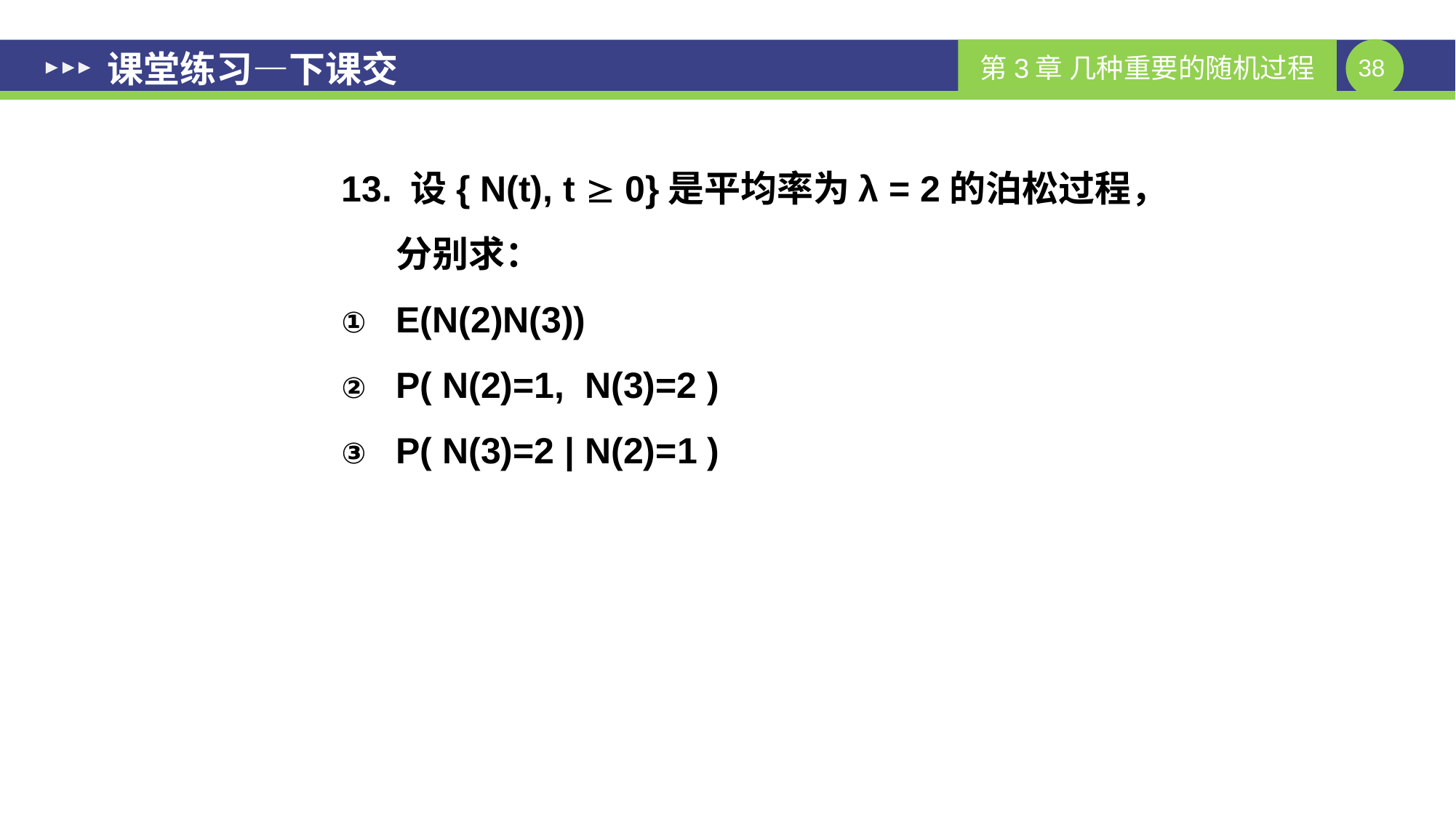

# 课堂练习—下课交
13. 设{ N(t), t ≥ 0}是平均率为λ = 2的泊松过程，分别求：
E(N(2)N(3))
P( N(2)=1,  N(3)=2 )
P( N(3)=2 | N(2)=1 )